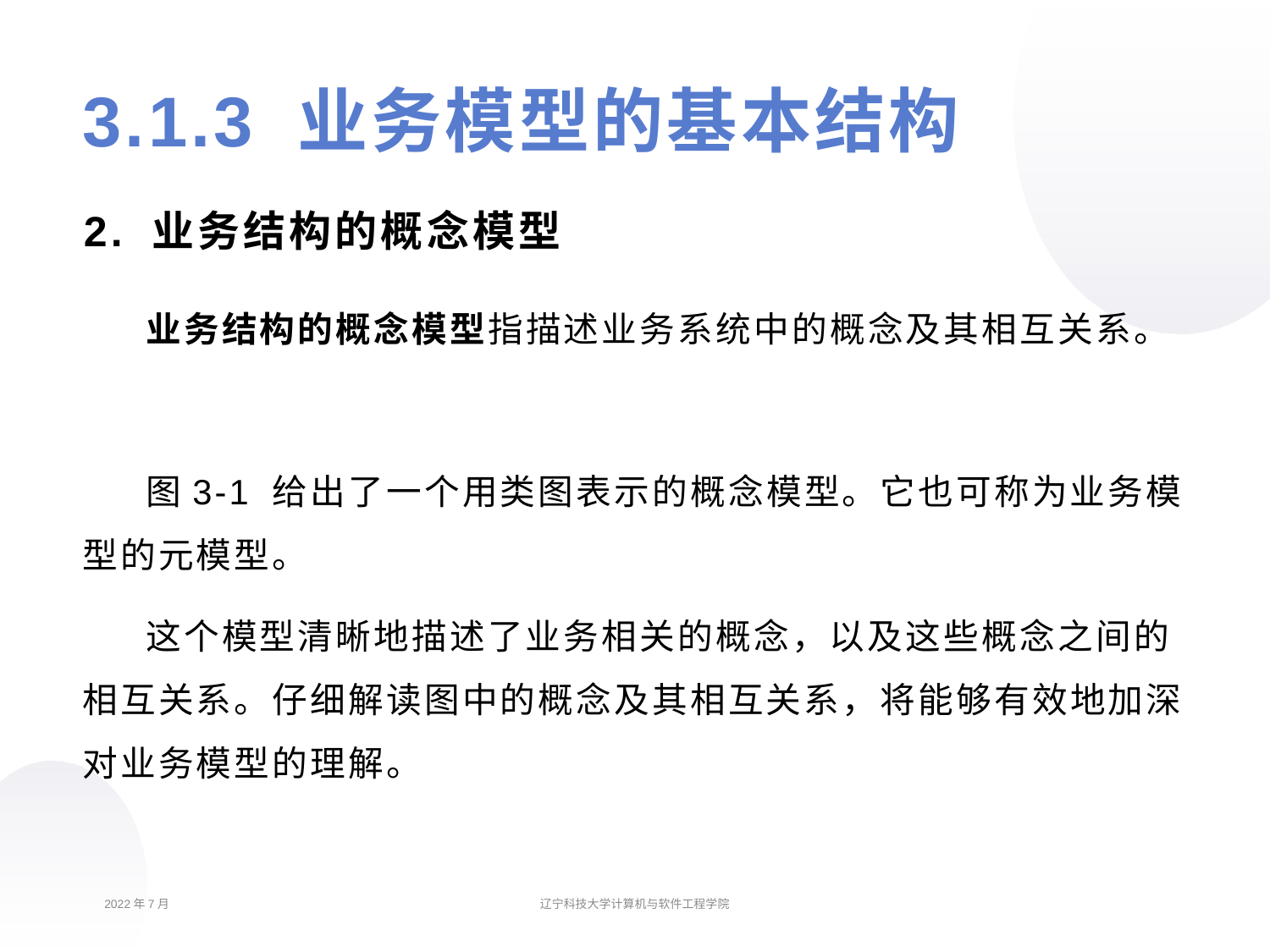

# 3.1.3 业务模型的基本结构
2. 业务结构的概念模型

业务结构的概念模型指描述业务系统中的概念及其相互关系。

图3-1 给出了一个用类图表示的概念模型。它也可称为业务模型的元模型。
这个模型清晰地描述了业务相关的概念，以及这些概念之间的相互关系。仔细解读图中的概念及其相互关系，将能够有效地加深对业务模型的理解。

2022年7月
辽宁科技大学计算机与软件工程学院
22